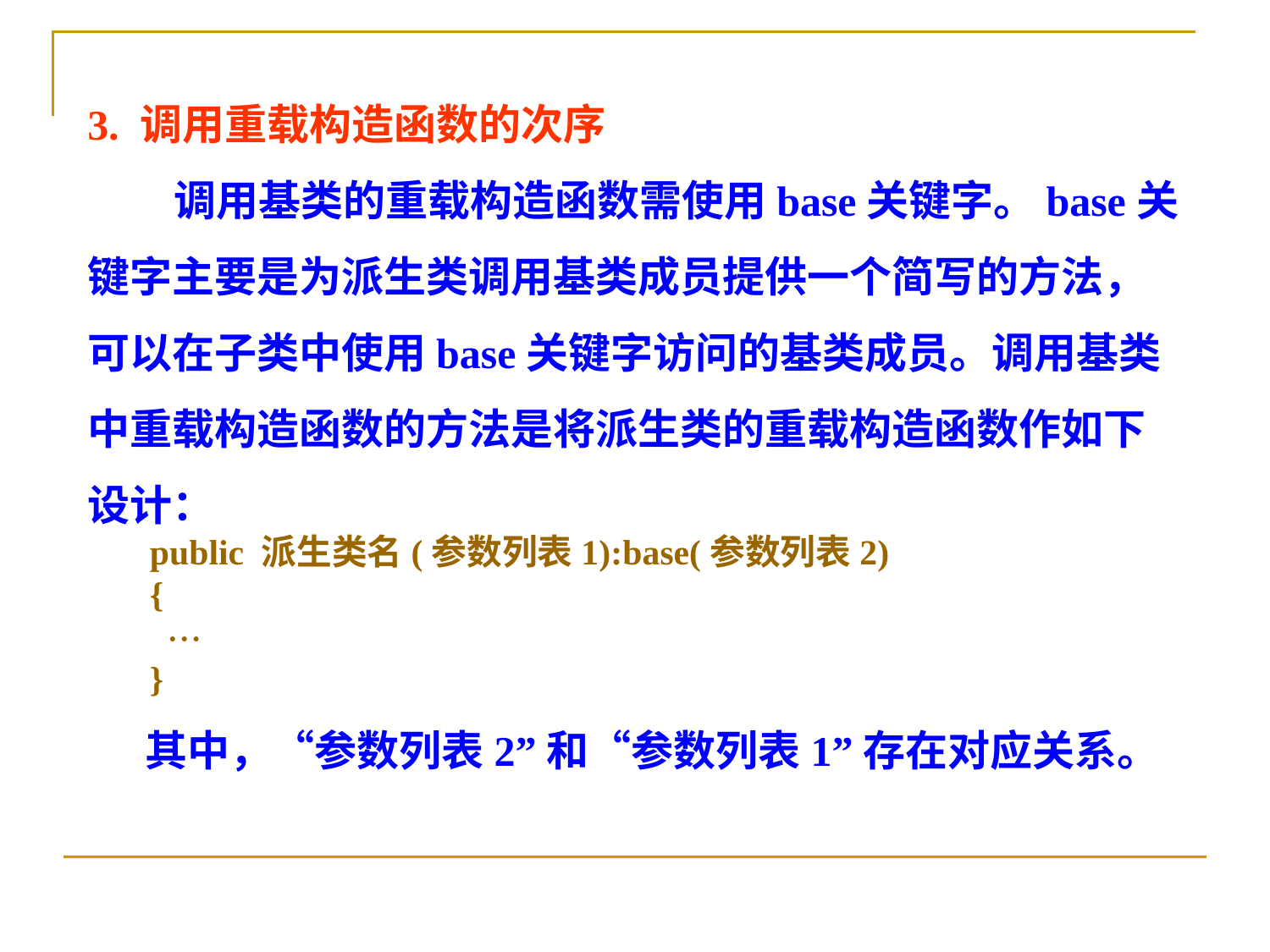

3. 调用重载构造函数的次序
        调用基类的重载构造函数需使用base关键字。base关键字主要是为派生类调用基类成员提供一个简写的方法，可以在子类中使用base关键字访问的基类成员。调用基类中重载构造函数的方法是将派生类的重载构造函数作如下设计：
       public 派生类名(参数列表1):base(参数列表2)
       {
         …
       }
     其中，“参数列表2”和“参数列表1”存在对应关系。